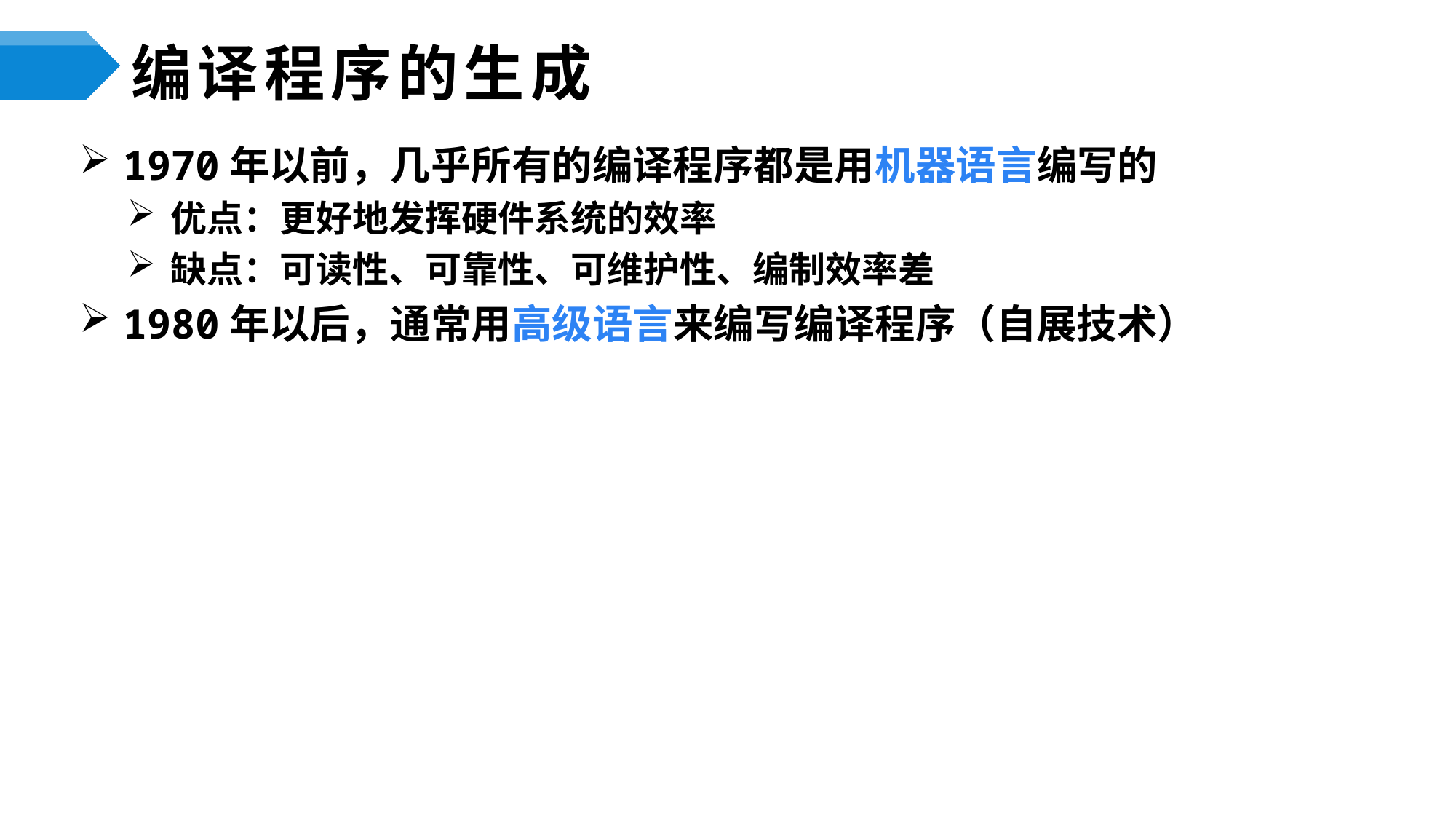

# 编译程序的生成
1970年以前，几乎所有的编译程序都是用机器语言编写的
优点：更好地发挥硬件系统的效率
缺点：可读性、可靠性、可维护性、编制效率差
1980年以后，通常用高级语言来编写编译程序（自展技术）